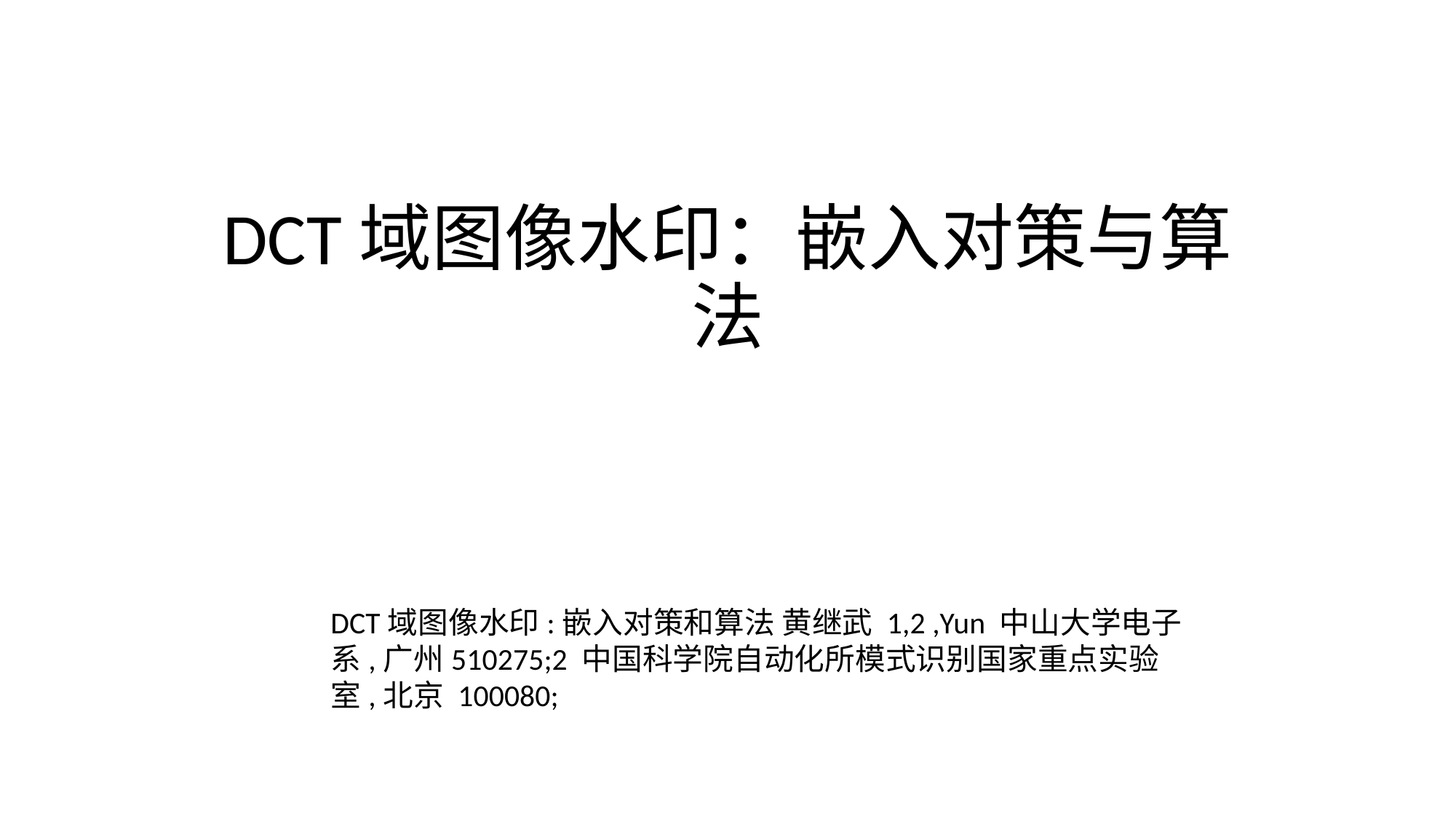

# DCT域图像水印：嵌入对策与算法

DCT域图像水印:嵌入对策和算法 黄继武 1,2 ,Yun 中山大学电子系,广州510275;2 中国科学院自动化所模式识别国家重点实验室,北京 100080;